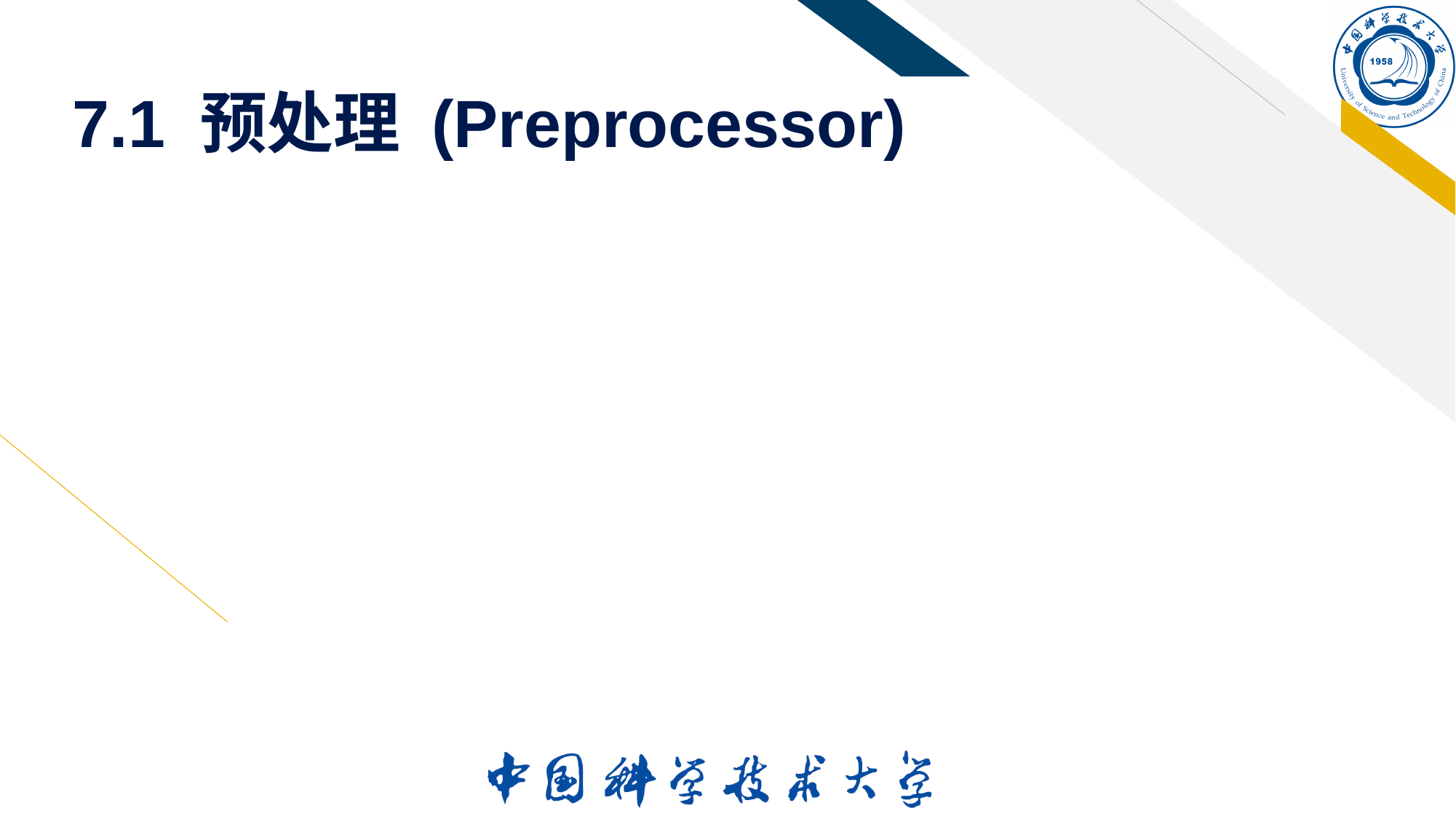

# 7.1 预处理 (Preprocessor)
预处理
在编译之前对源程序进行“预处理”
预处理命令不是C语句，末尾没有分号
预处理命令不在可执行文件中执行
预处理命令都以#开始
包括宏定义、文件包含、条件编译等

举例
#define MAX 1000
#include <stdio.h>